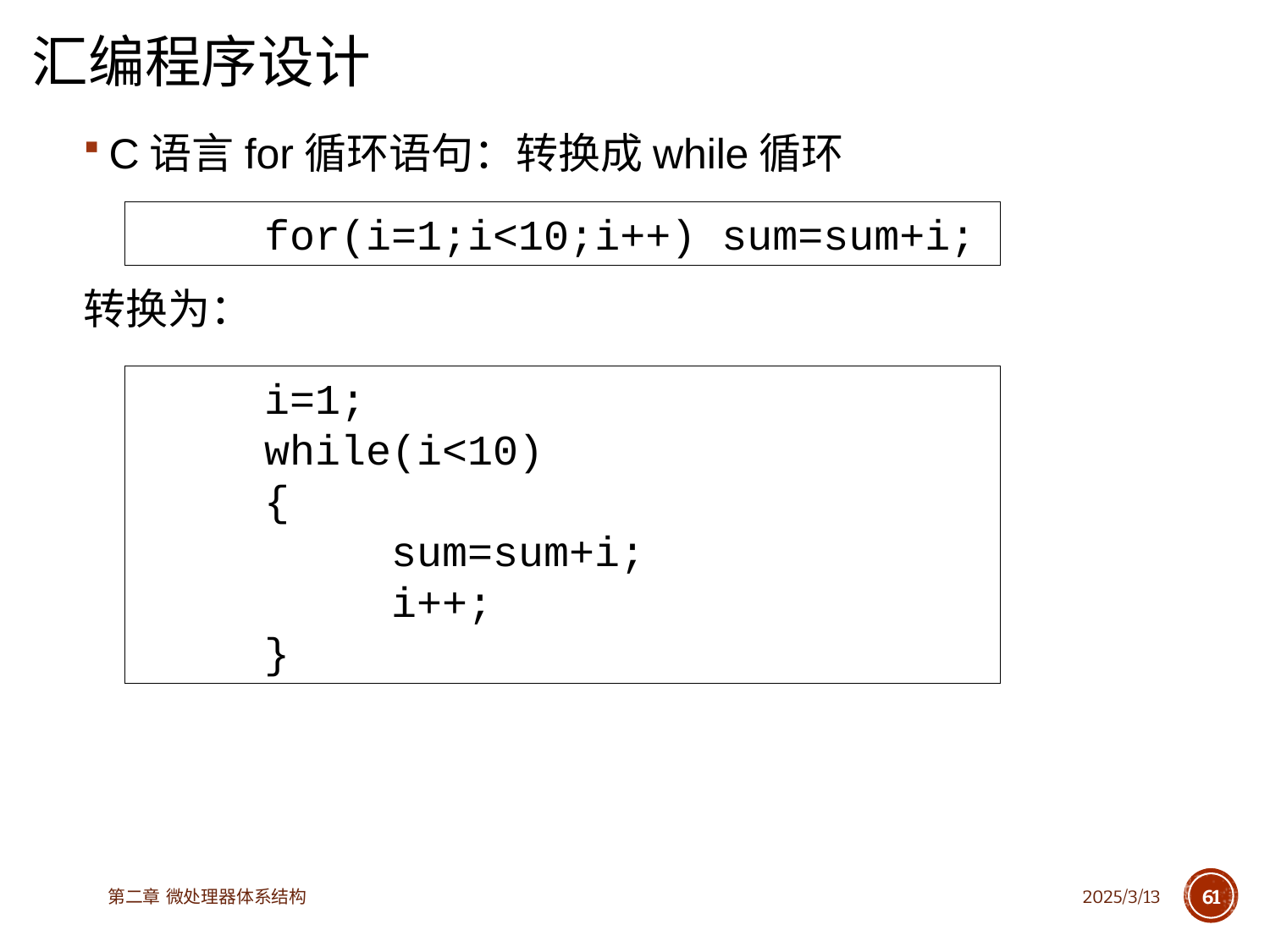

# 汇编程序设计
C语言for循环语句：转换成while循环

转换为：

	for(i=1;i<10;i++) sum=sum+i;
	i=1;
	while(i<10)
	{
		sum=sum+i;
		i++;
	}
第二章 微处理器体系结构
2025/3/13
61